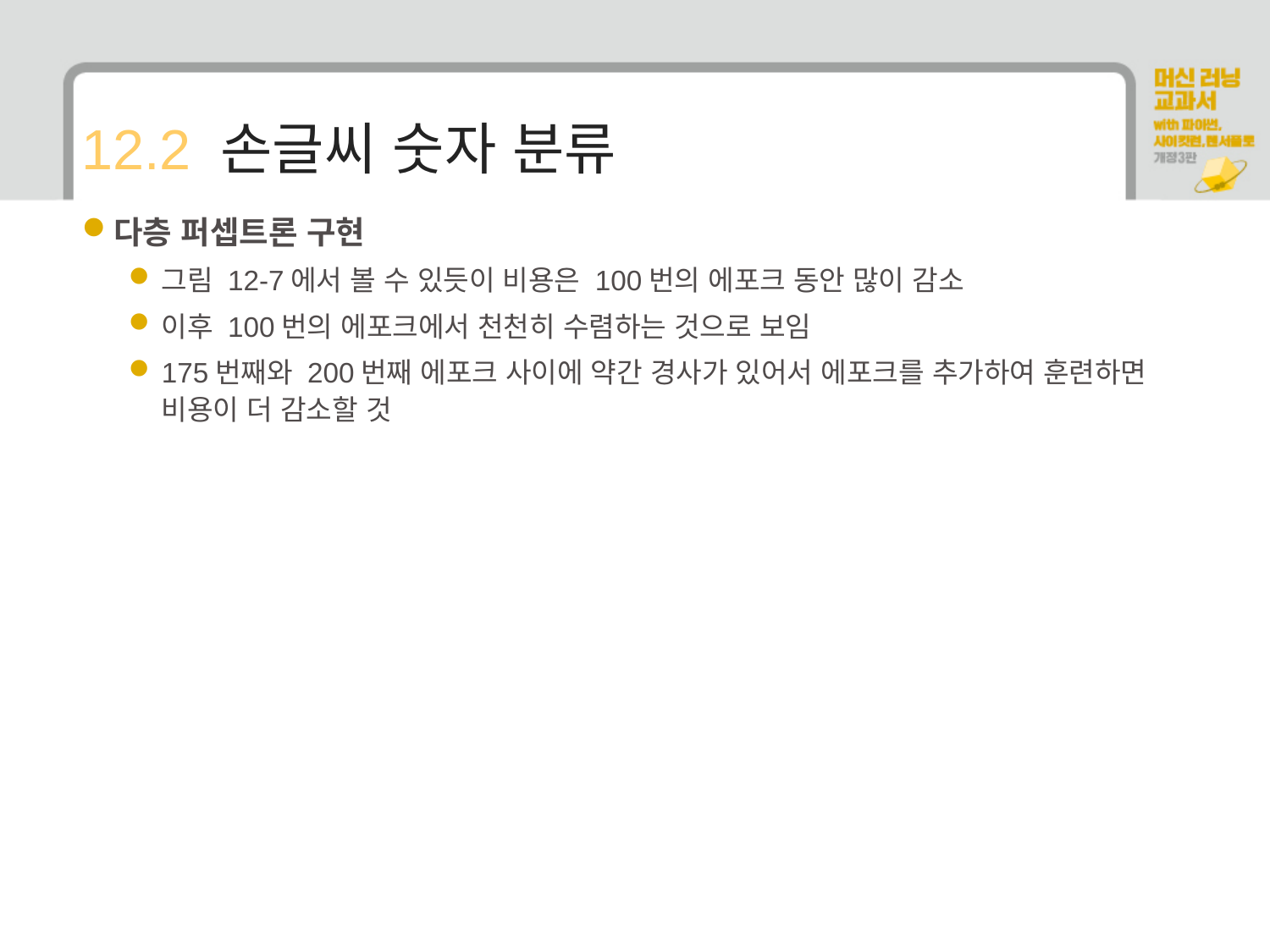

# 12.2 손글씨 숫자 분류
다층 퍼셉트론 구현
그림 12-7에서 볼 수 있듯이 비용은 100번의 에포크 동안 많이 감소
이후 100번의 에포크에서 천천히 수렴하는 것으로 보임
175번째와 200번째 에포크 사이에 약간 경사가 있어서 에포크를 추가하여 훈련하면 비용이 더 감소할 것